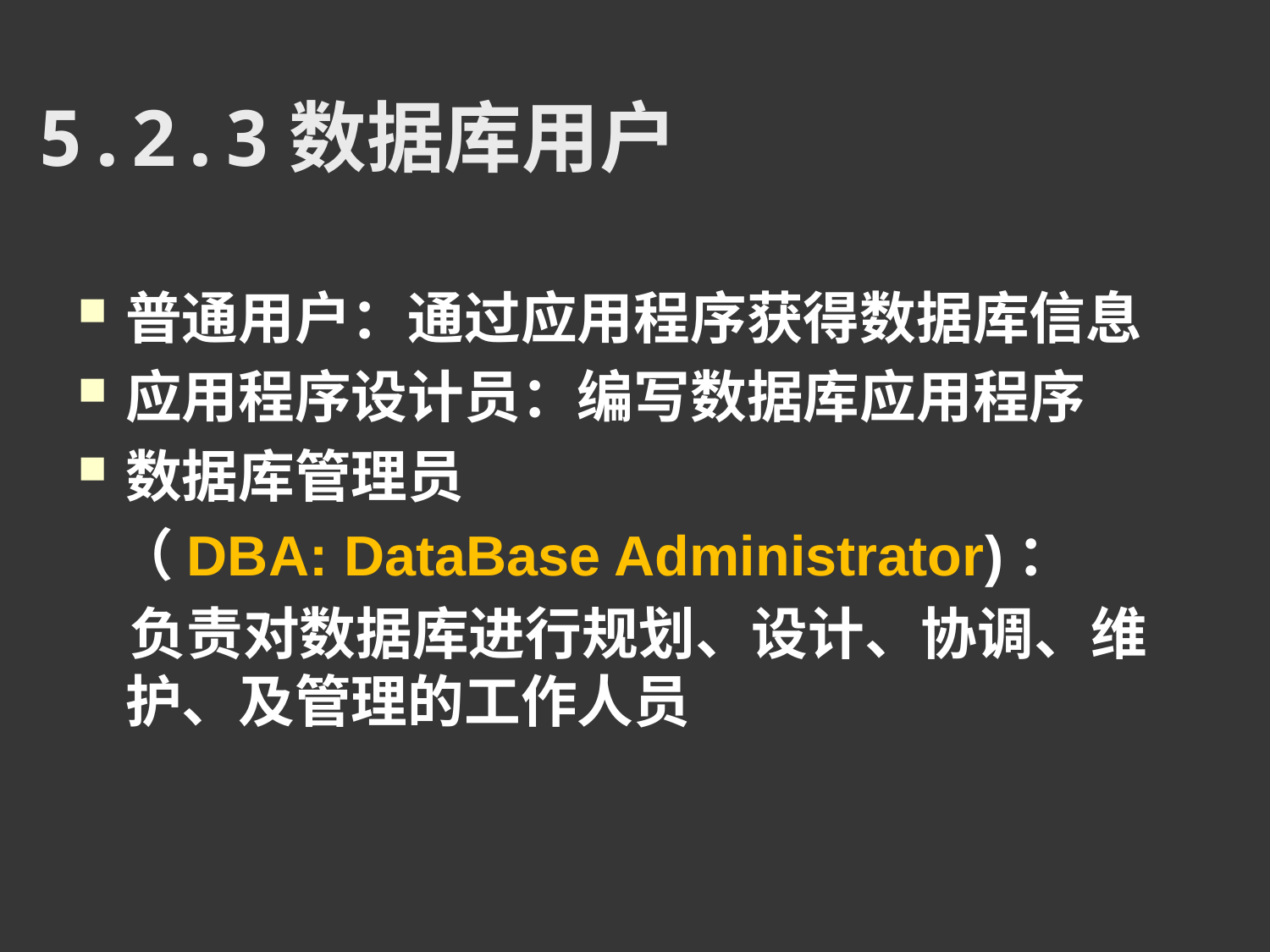

# 5.2.3数据库用户
普通用户：通过应用程序获得数据库信息
应用程序设计员：编写数据库应用程序
数据库管理员
  （DBA: DataBase Administrator)：
   负责对数据库进行规划、设计、协调、维护、及管理的工作人员